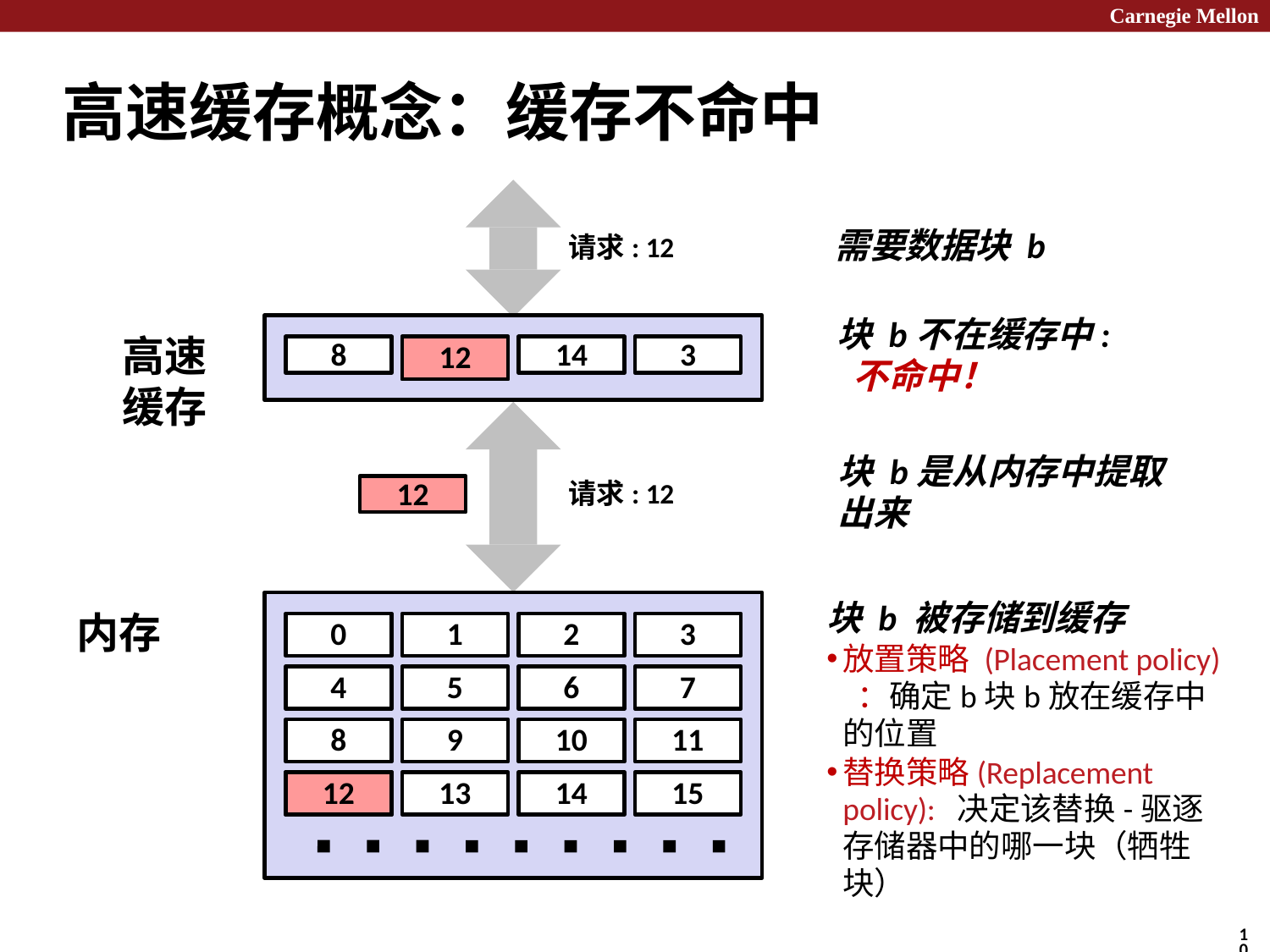

Carnegie Mellon
# 高速缓存概念：缓存不命中

需要数据块 b
请求: 12
块 b不在缓存中:
 不命中！

高速缓存
8

14
3
9

12

块 b是从内存中提取出来
请求: 12
12

块 b 被存储到缓存
放置策略 (Placement policy)  ：确定b块b放在缓存中的位置
替换策略(Replacement policy):  决定该替换-驱逐存储器中的哪一块（牺牲块）
内存

0
4
8
12

1
5
9
13

2
6
10
14

3
7
11
15

12

10